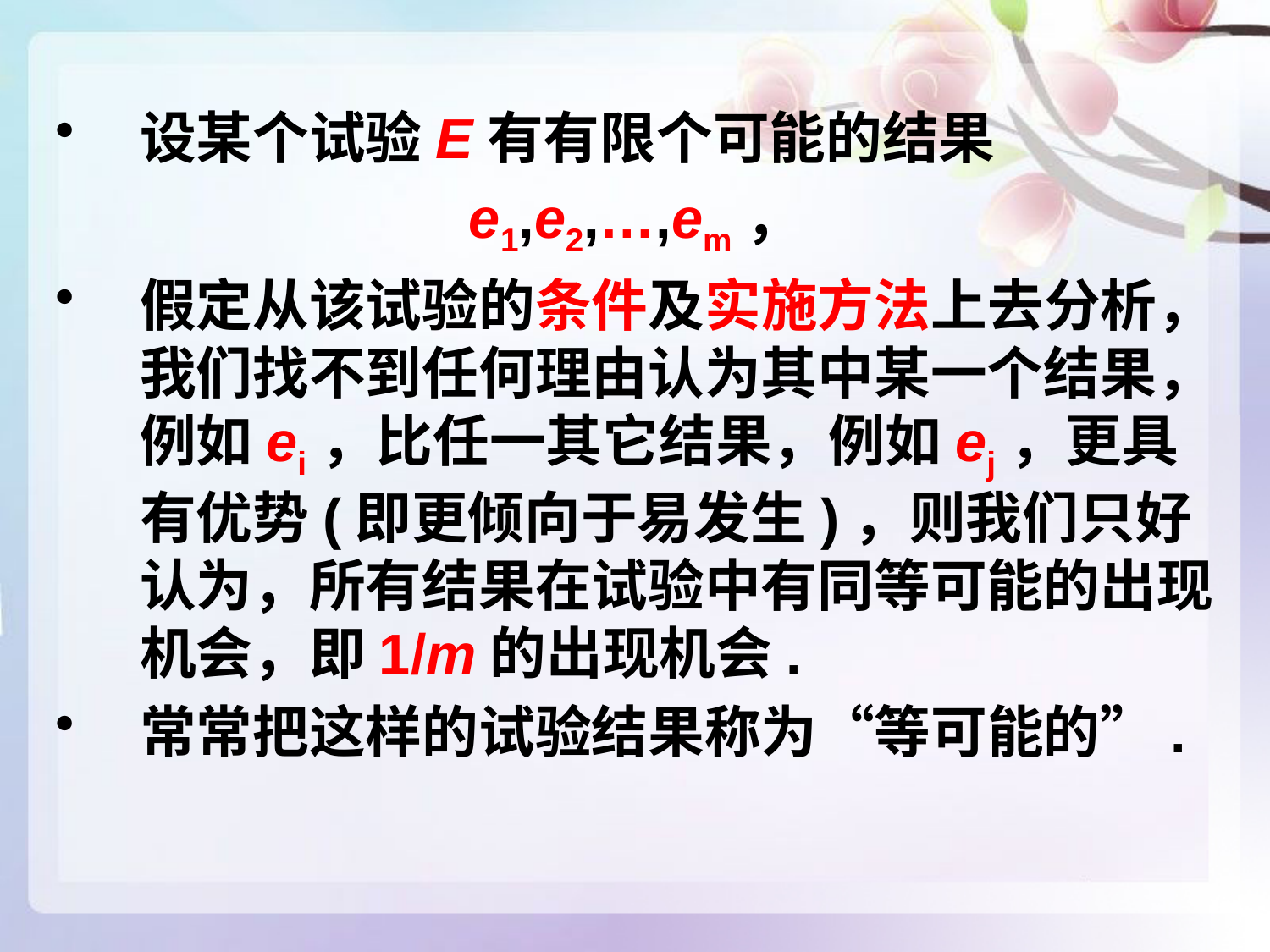

设某个试验E有有限个可能的结果
e1,e2,…,em，
假定从该试验的条件及实施方法上去分析，我们找不到任何理由认为其中某一个结果，例如ei，比任一其它结果，例如ej，更具有优势(即更倾向于易发生)，则我们只好认为，所有结果在试验中有同等可能的出现机会，即1/m的出现机会.
常常把这样的试验结果称为“等可能的”.